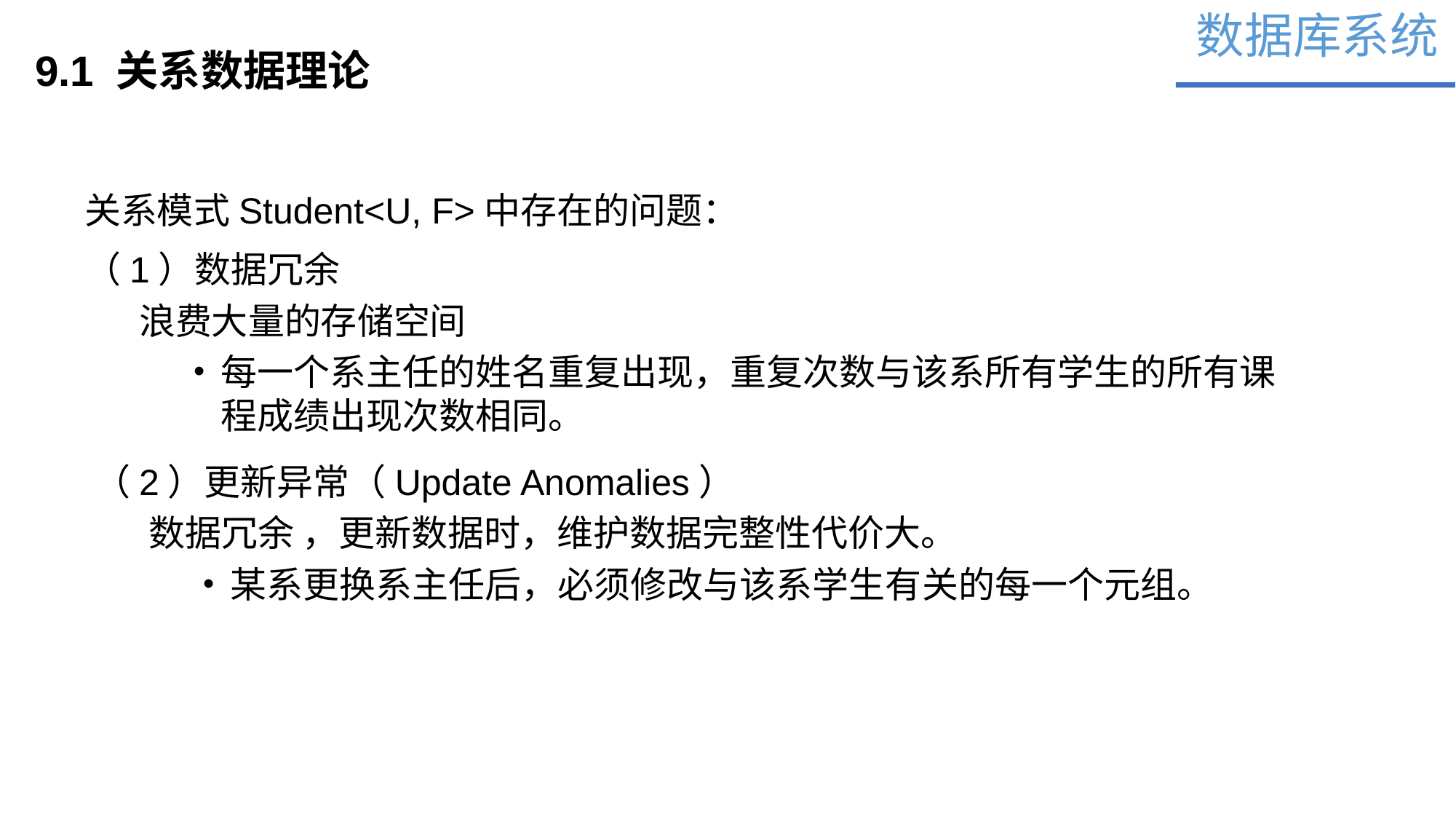

数据库系统
9.1 关系数据理论

关系模式Student<U, F>中存在的问题：
（1）数据冗余
浪费大量的存储空间
每一个系主任的姓名重复出现，重复次数与该系所有学生的所有课程成绩出现次数相同。

（2）更新异常（Update Anomalies）
数据冗余 ，更新数据时，维护数据完整性代价大。
某系更换系主任后，必须修改与该系学生有关的每一个元组。